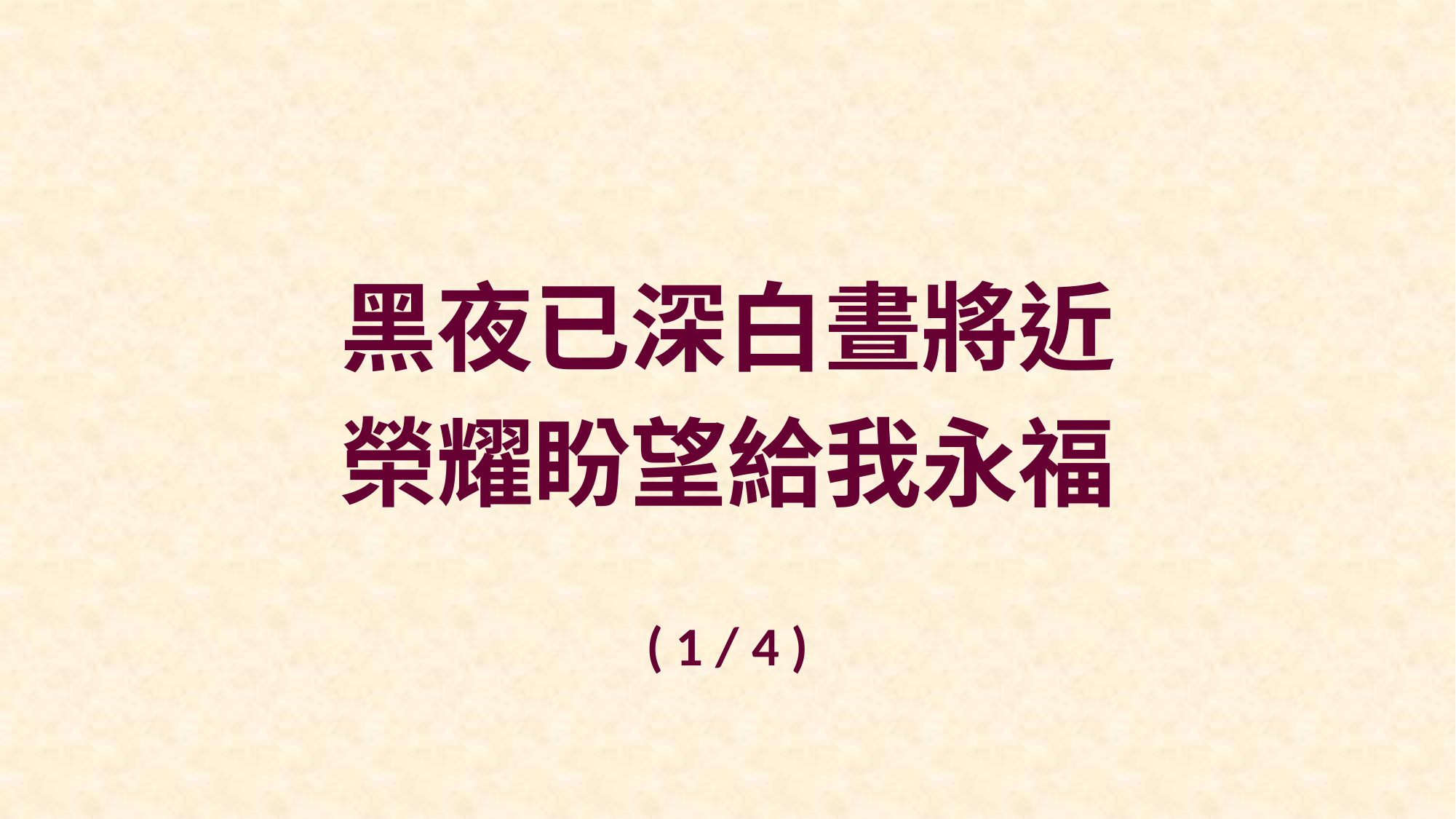

黑夜已深白晝將近
榮耀盼望給我永福
( 1 / 4 )